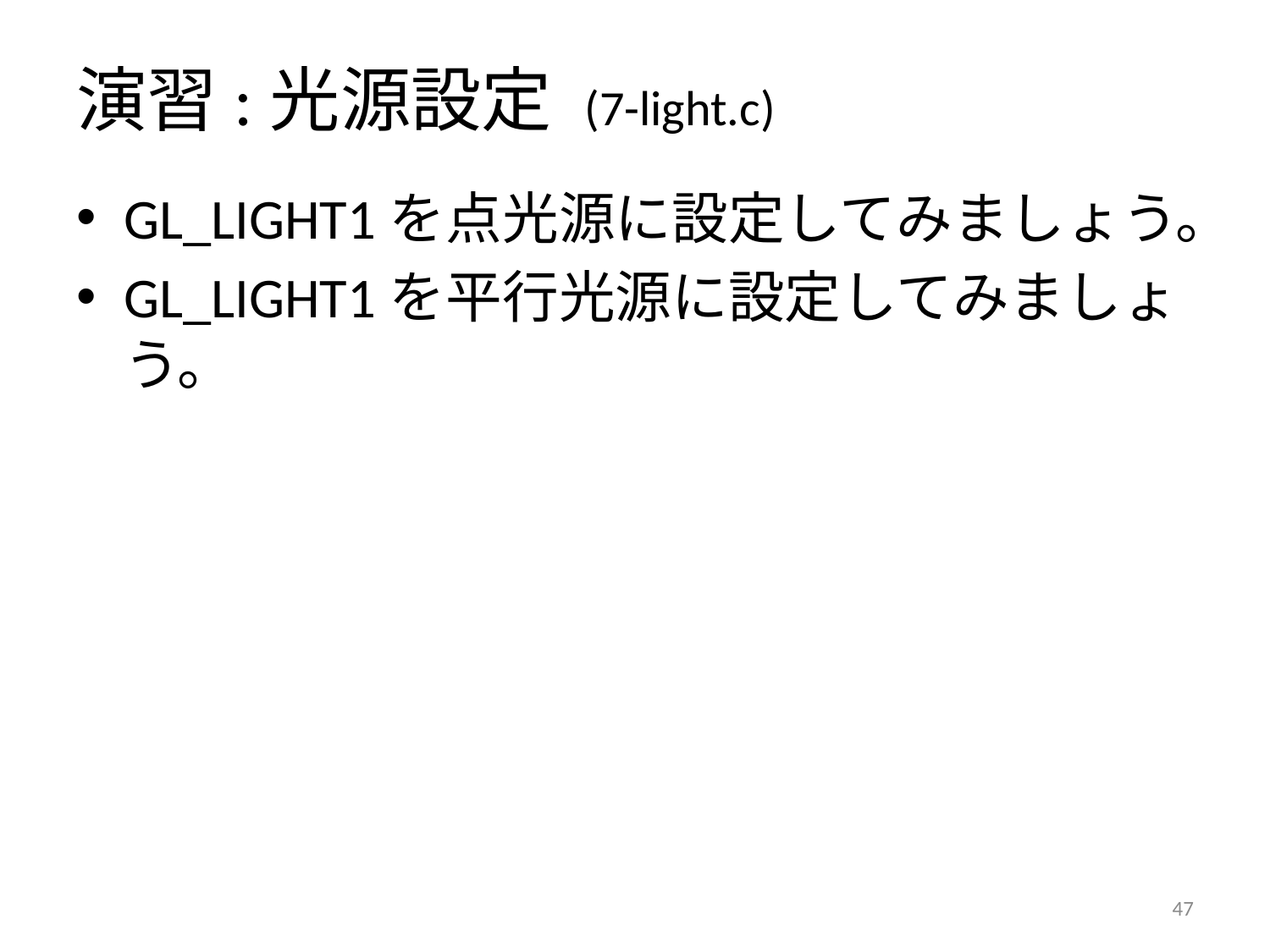

# 演習:光源設定 (7-light.c)
GL_LIGHT1を点光源に設定してみましょう。
GL_LIGHT1を平行光源に設定してみましょう。
47